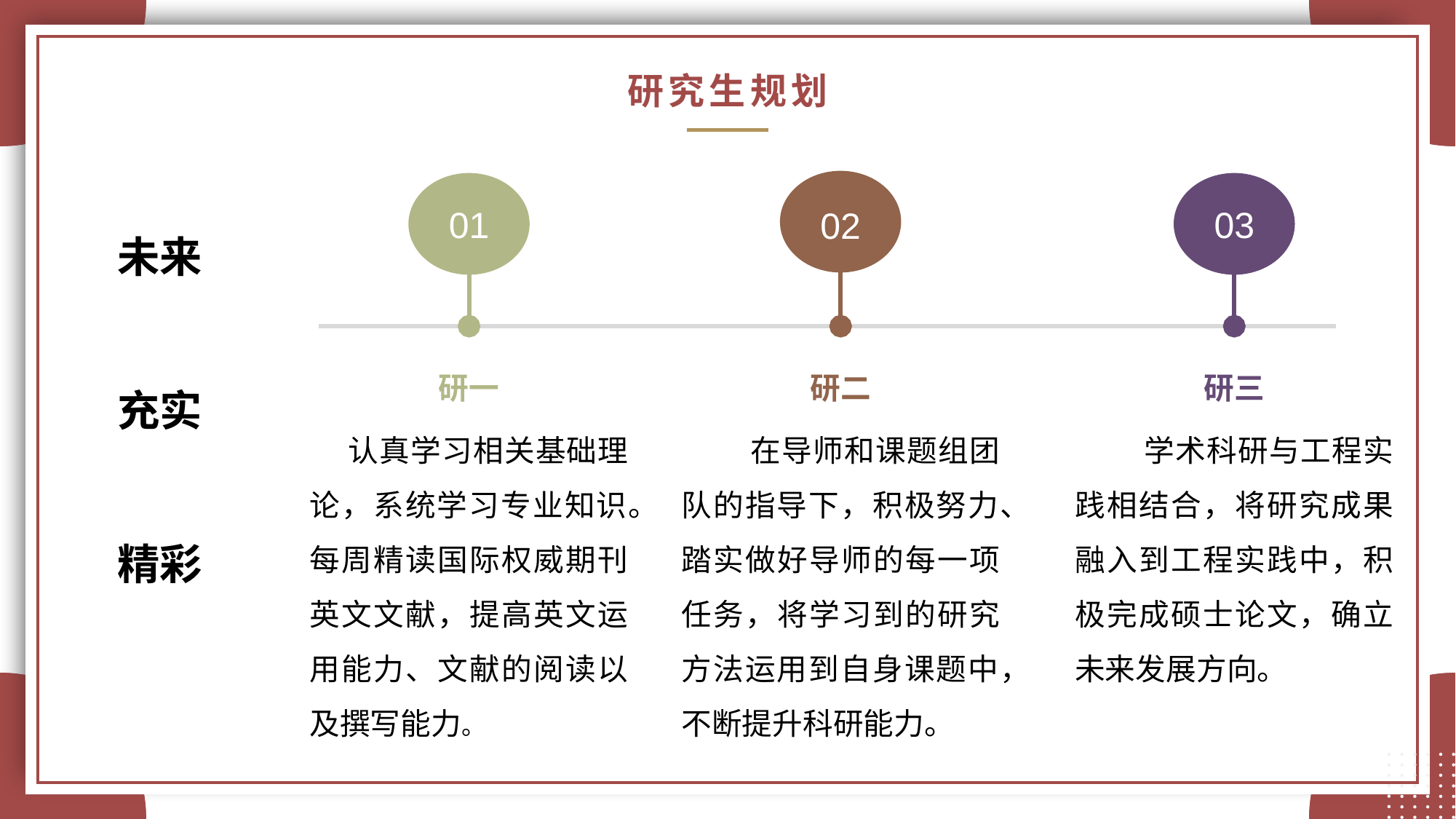

# 研究生规划

01
03
02
研一
    认真学习相关基础理论，系统学习专业知识。每周精读国际权威期刊英文文献，提高英文运用能力、文献的阅读以及撰写能力。
研二
        在导师和课题组团队的指导下，积极努力、踏实做好导师的每一项任务，将学习到的研究方法运用到自身课题中，不断提升科研能力。
研三
        学术科研与工程实践相结合，将研究成果融入到工程实践中，积极完成硕士论文，确立未来发展方向。
未来
充实
精彩